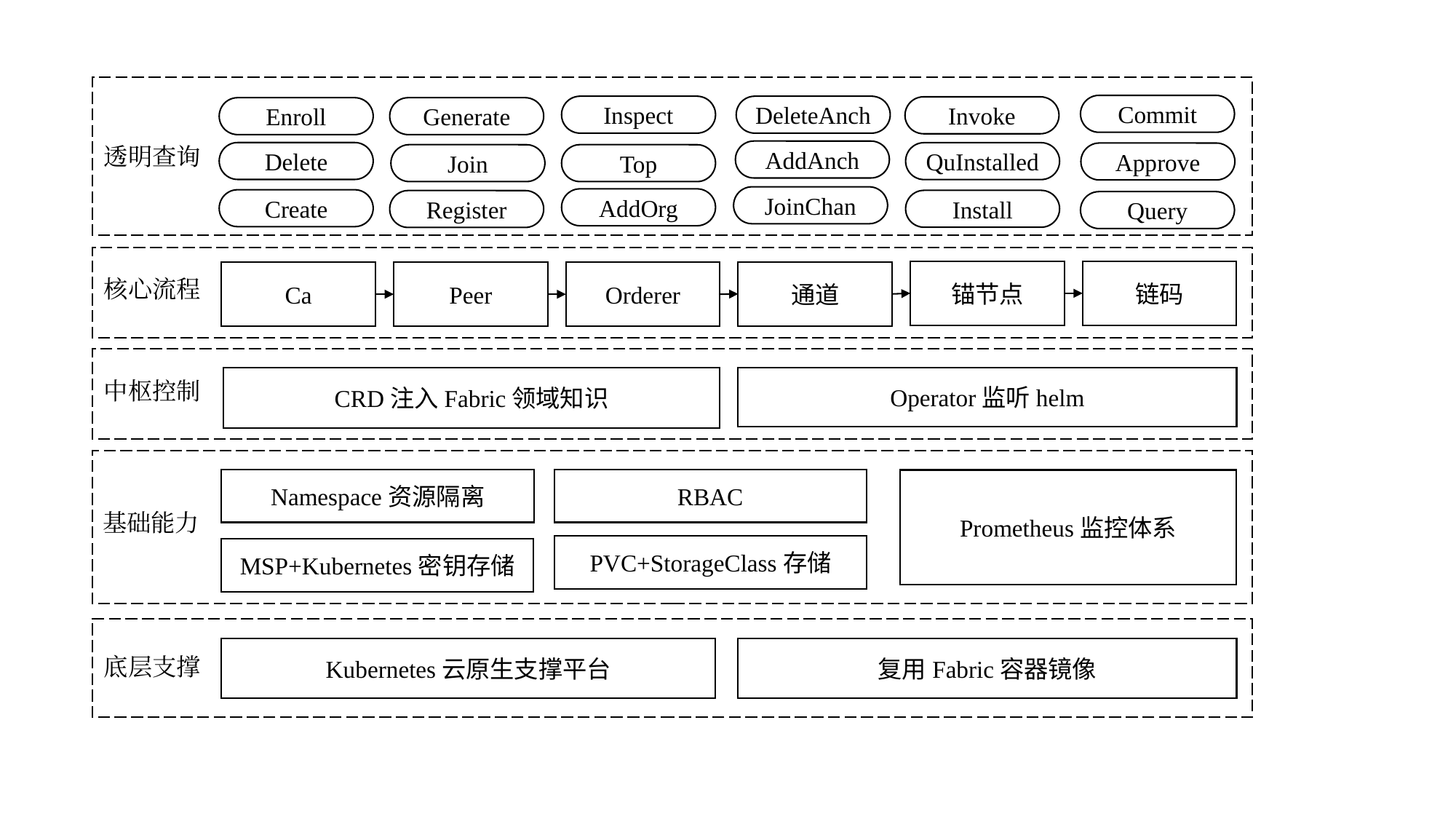

Commit
DeleteAnch
Inspect
Invoke
Enroll
Generate
透明查询
AddAnch
Delete
QuInstalled
Approve
Join
Top
JoinChan
AddOrg
Create
Install
Register
Query

锚节点
链码
通道
Ca
Peer
Orderer
核心流程

Operator监听helm
CRD注入Fabric领域知识
中枢控制

Namespace资源隔离
RBAC
Prometheus监控体系
基础能力
PVC+StorageClass存储
MSP+Kubernetes密钥存储

复用Fabric容器镜像
Kubernetes云原生支撑平台
底层支撑